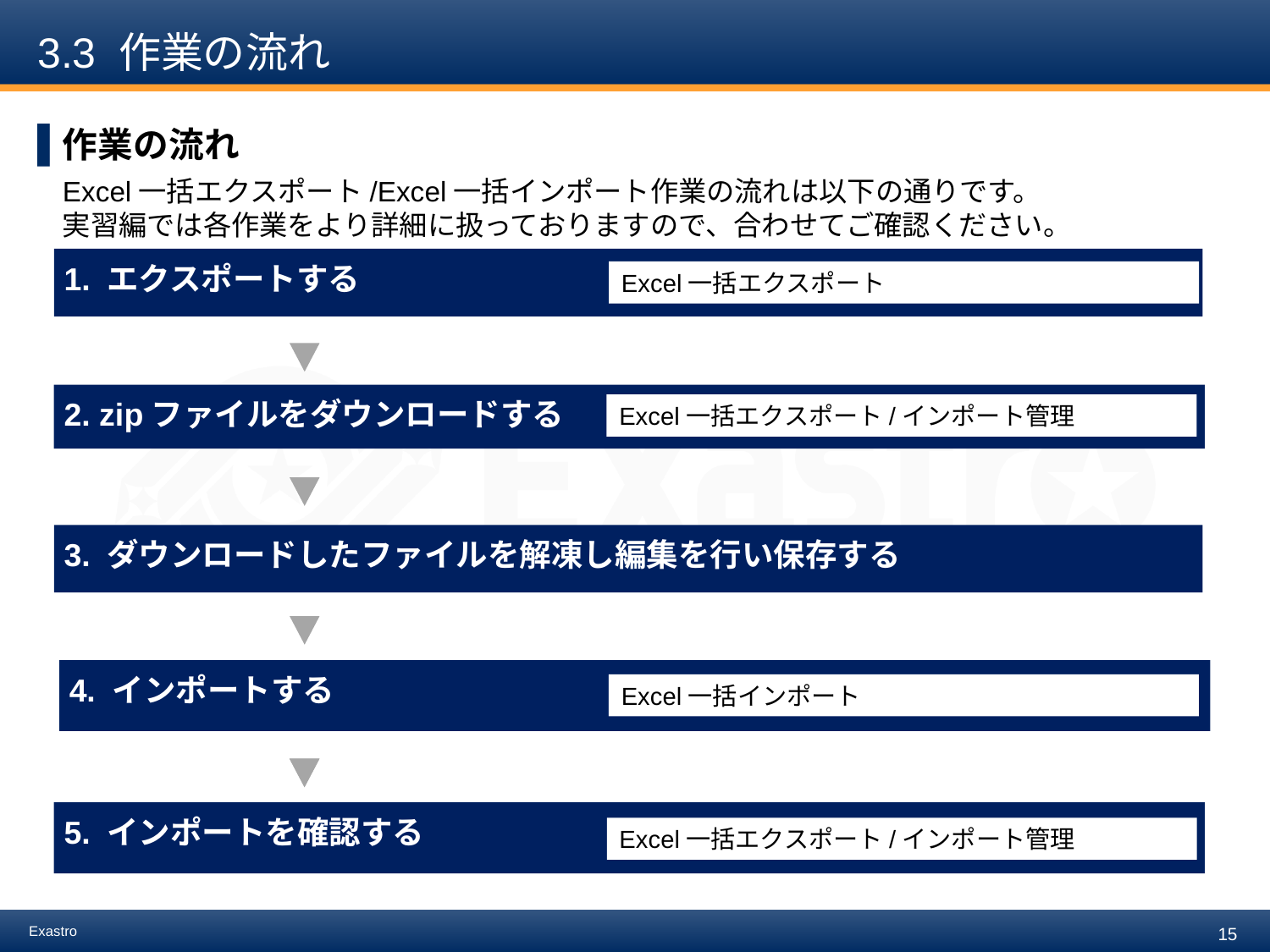

# 3.3 作業の流れ
作業の流れ
Excel一括エクスポート/Excel一括インポート作業の流れは以下の通りです。
実習編では各作業をより詳細に扱っておりますので、合わせてご確認ください。
1. エクスポートする
Excel一括エクスポート

2. zipファイルをダウンロードする
Excel一括エクスポート/インポート管理

3. ダウンロードしたファイルを解凍し編集を行い保存する

4. インポートする
Excel一括インポート

5. インポートを確認する
Excel一括エクスポート/インポート管理